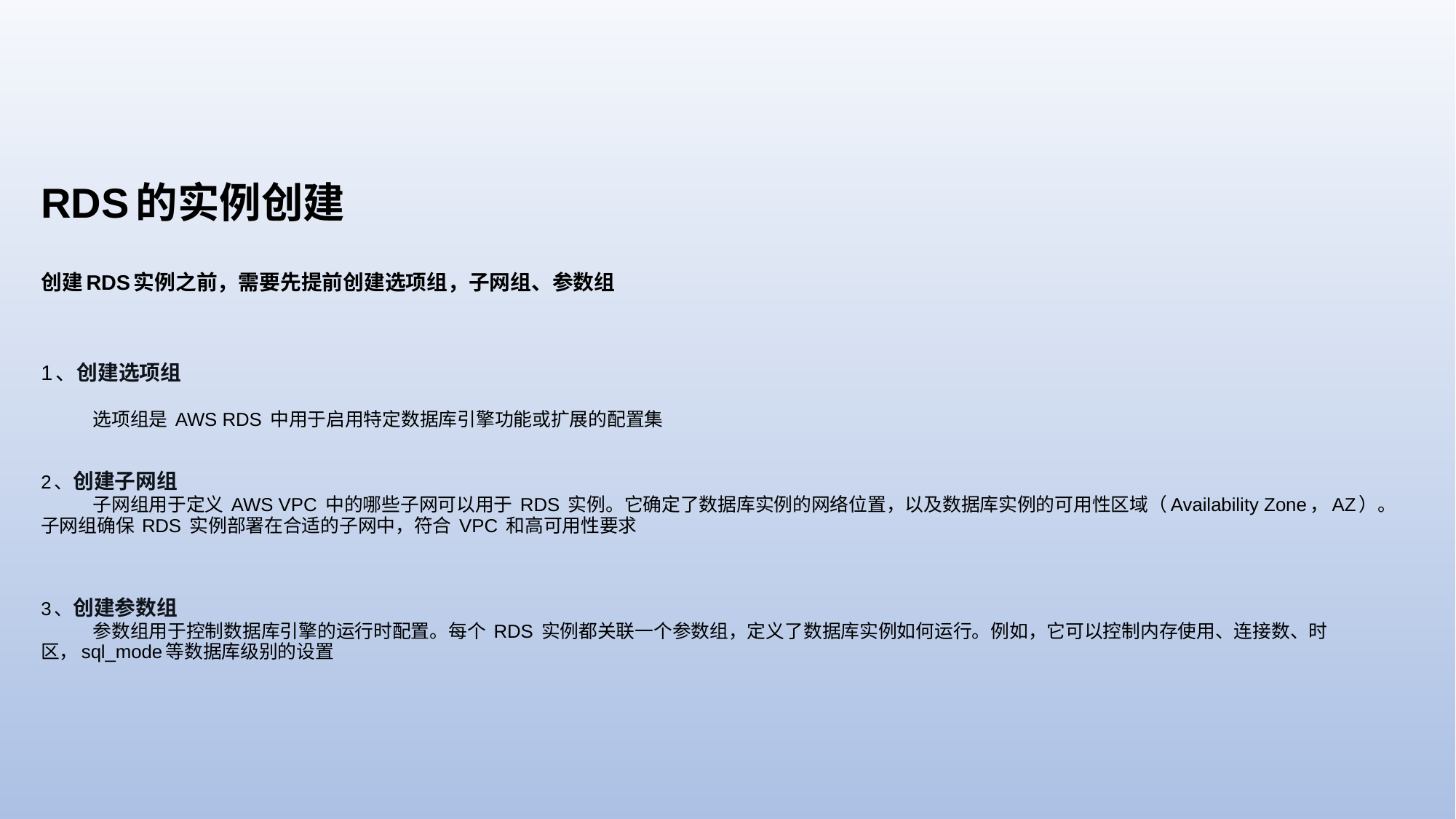

# RDS的实例创建 创建RDS实例之前，需要先提前创建选项组，子网组、参数组 1、创建选项组 选项组是 AWS RDS 中用于启用特定数据库引擎功能或扩展的配置集 2、创建子网组 子网组用于定义 AWS VPC 中的哪些子网可以用于 RDS 实例。它确定了数据库实例的网络位置，以及数据库实例的可用性区域（Availability Zone，AZ）。子网组确保 RDS 实例部署在合适的子网中，符合 VPC 和高可用性要求 3、创建参数组 参数组用于控制数据库引擎的运行时配置。每个 RDS 实例都关联一个参数组，定义了数据库实例如何运行。例如，它可以控制内存使用、连接数、时区，sql_mode等数据库级别的设置